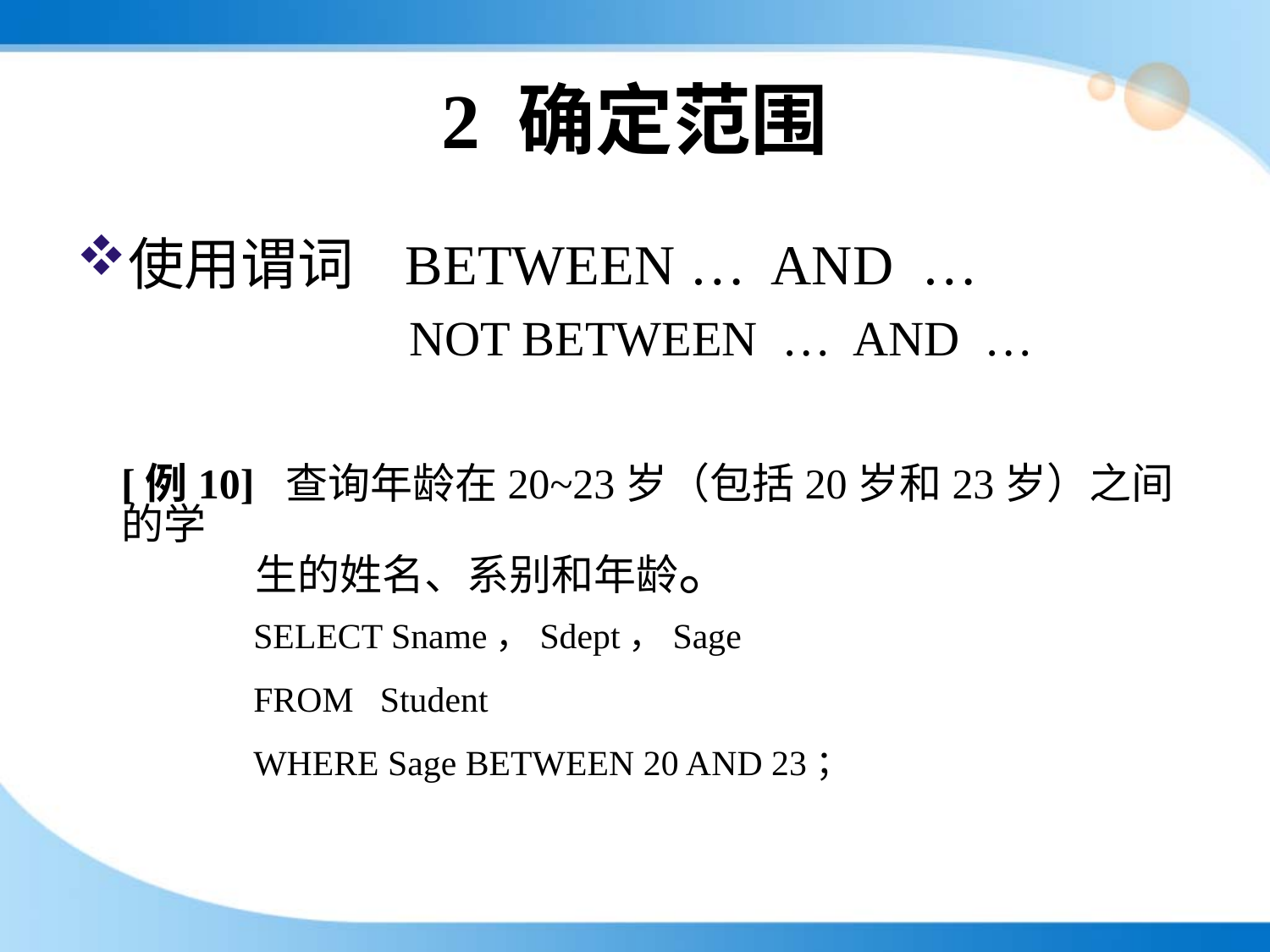

# 2 确定范围
使用谓词   BETWEEN …  AND  …
                      NOT BETWEEN  …  AND  …
[例10]  查询年龄在20~23岁（包括20岁和23岁）之间的学
             生的姓名、系别和年龄。
SELECT Sname，Sdept，Sage
FROM   Student
WHERE Sage BETWEEN 20 AND 23；